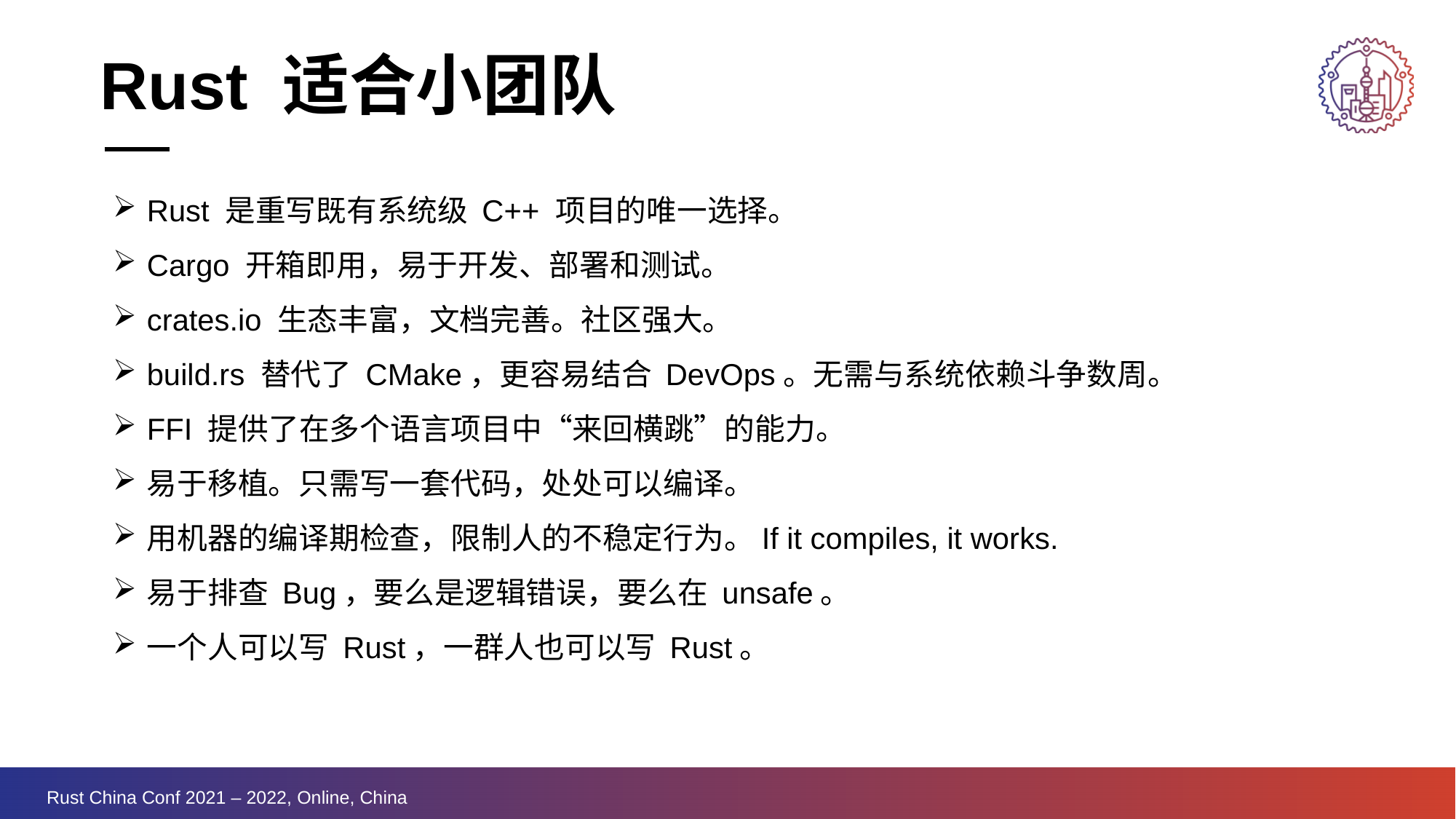

Rust 适合小团队
Rust 是重写既有系统级 C++ 项目的唯一选择。
Cargo 开箱即用，易于开发、部署和测试。
crates.io 生态丰富，文档完善。社区强大。
build.rs 替代了 CMake，更容易结合 DevOps。无需与系统依赖斗争数周。
FFI 提供了在多个语言项目中“来回横跳”的能力。
易于移植。只需写一套代码，处处可以编译。
用机器的编译期检查，限制人的不稳定行为。If it compiles, it works.
易于排查 Bug，要么是逻辑错误，要么在 unsafe。
一个人可以写 Rust，一群人也可以写 Rust。